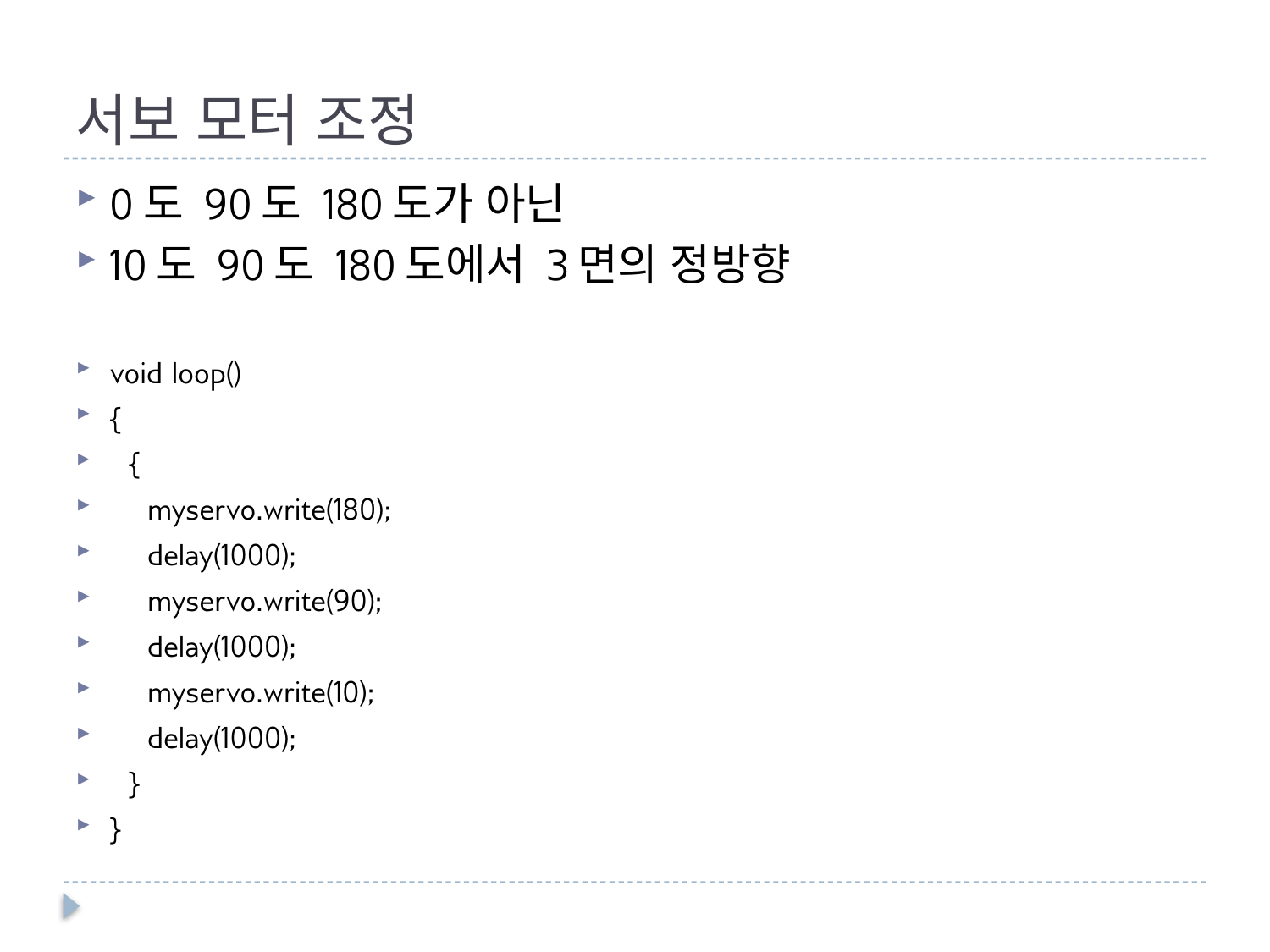

# 서보 모터 조정
0도 90도 180도가 아닌
10도 90도 180도에서 3면의 정방향

void loop()
{
  {
    myservo.write(180);
    delay(1000);
    myservo.write(90);
    delay(1000);
    myservo.write(10);
    delay(1000);
  }
}